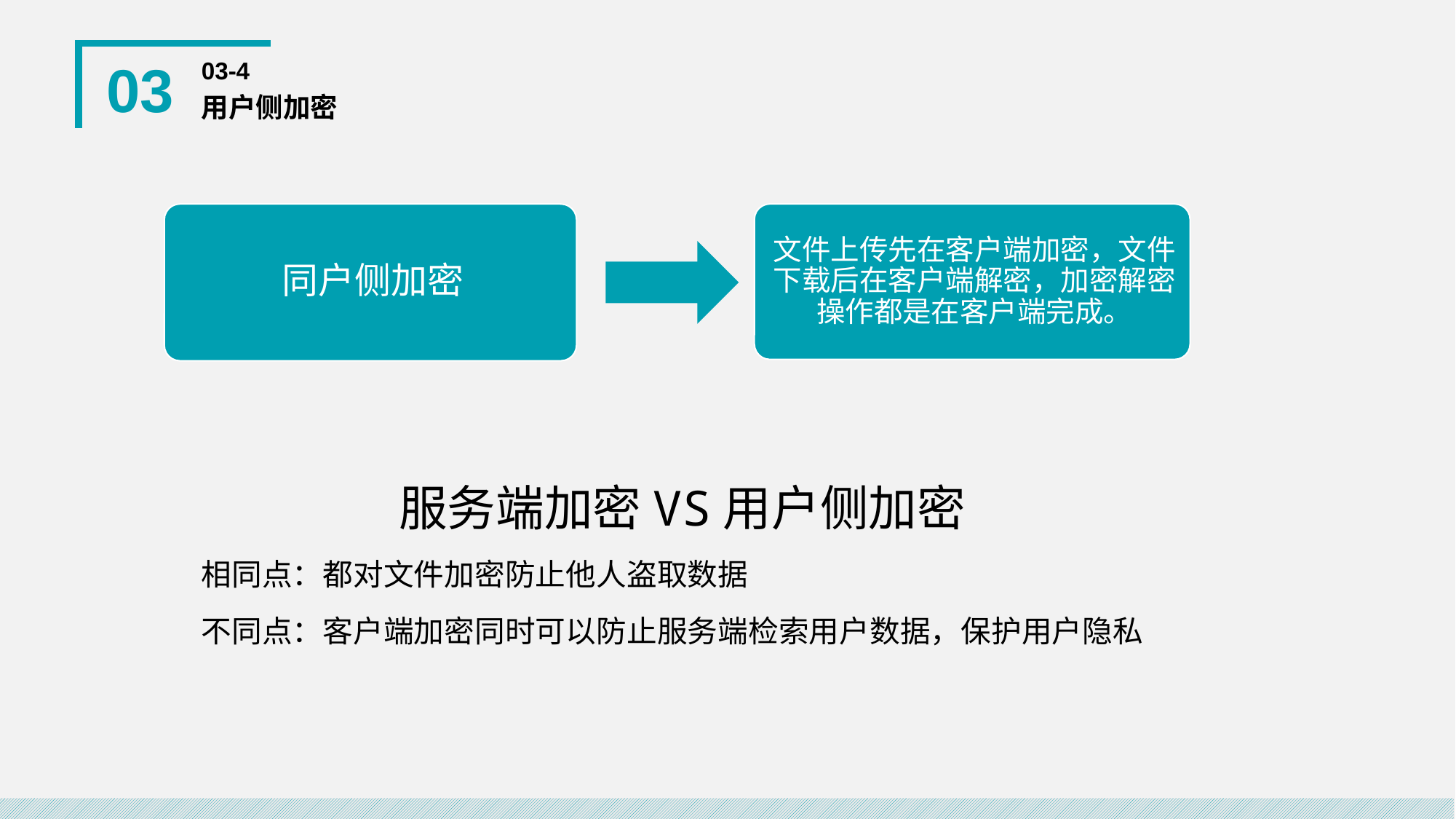

03
03-4
用户侧加密
同户侧加密
文件上传先在客户端加密，文件下载后在客户端解密，加密解密操作都是在客户端完成。

服务端加密VS用户侧加密
相同点：都对文件加密防止他人盗取数据
不同点：客户端加密同时可以防止服务端检索用户数据，保护用户隐私